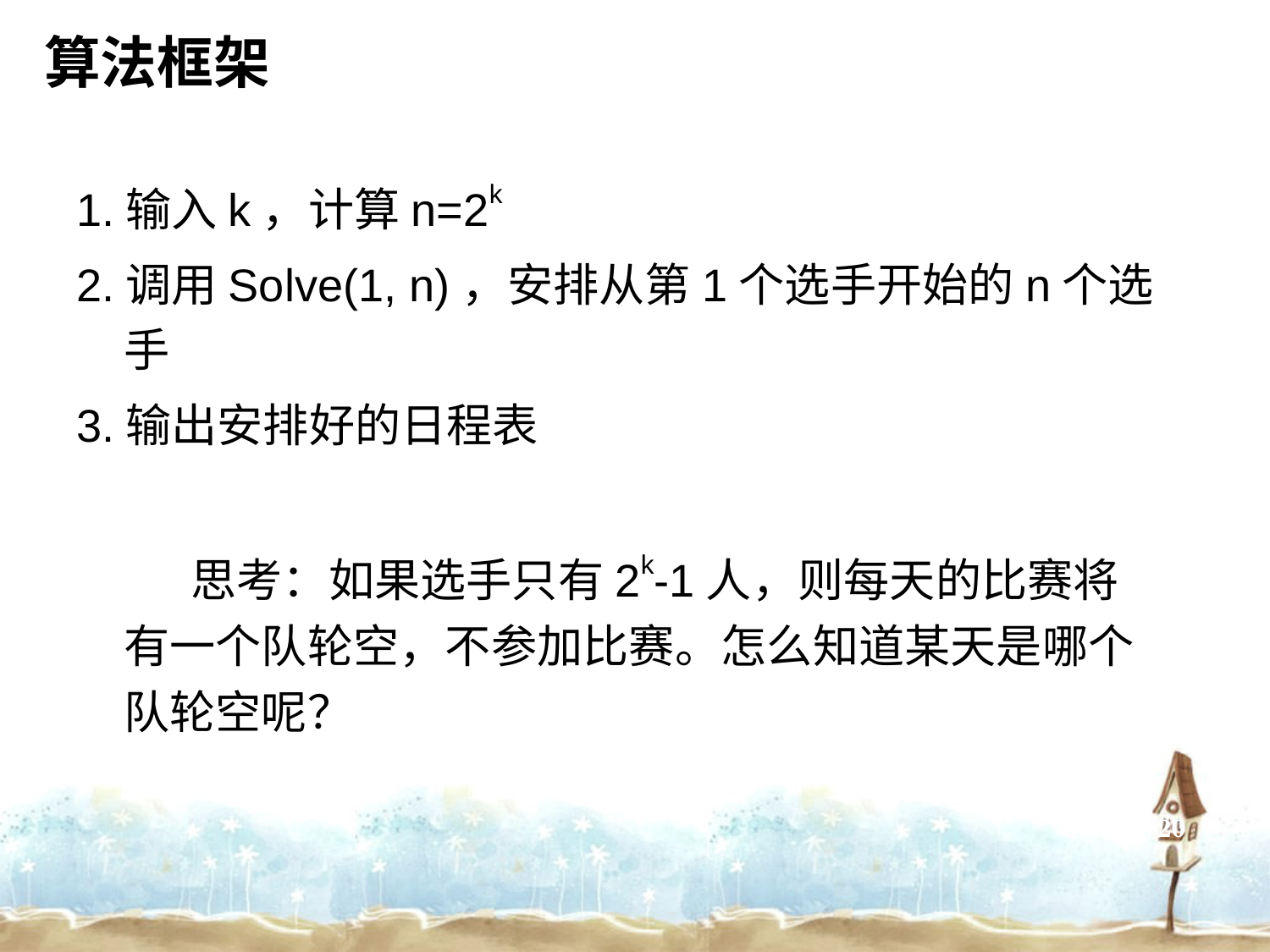

算法框架
1.输入k，计算n=2k
2.调用Solve(1, n)，安排从第1个选手开始的n个选手
3.输出安排好的日程表

          思考：如果选手只有2k-1人，则每天的比赛将有一个队轮空，不参加比赛。怎么知道某天是哪个队轮空呢？
20